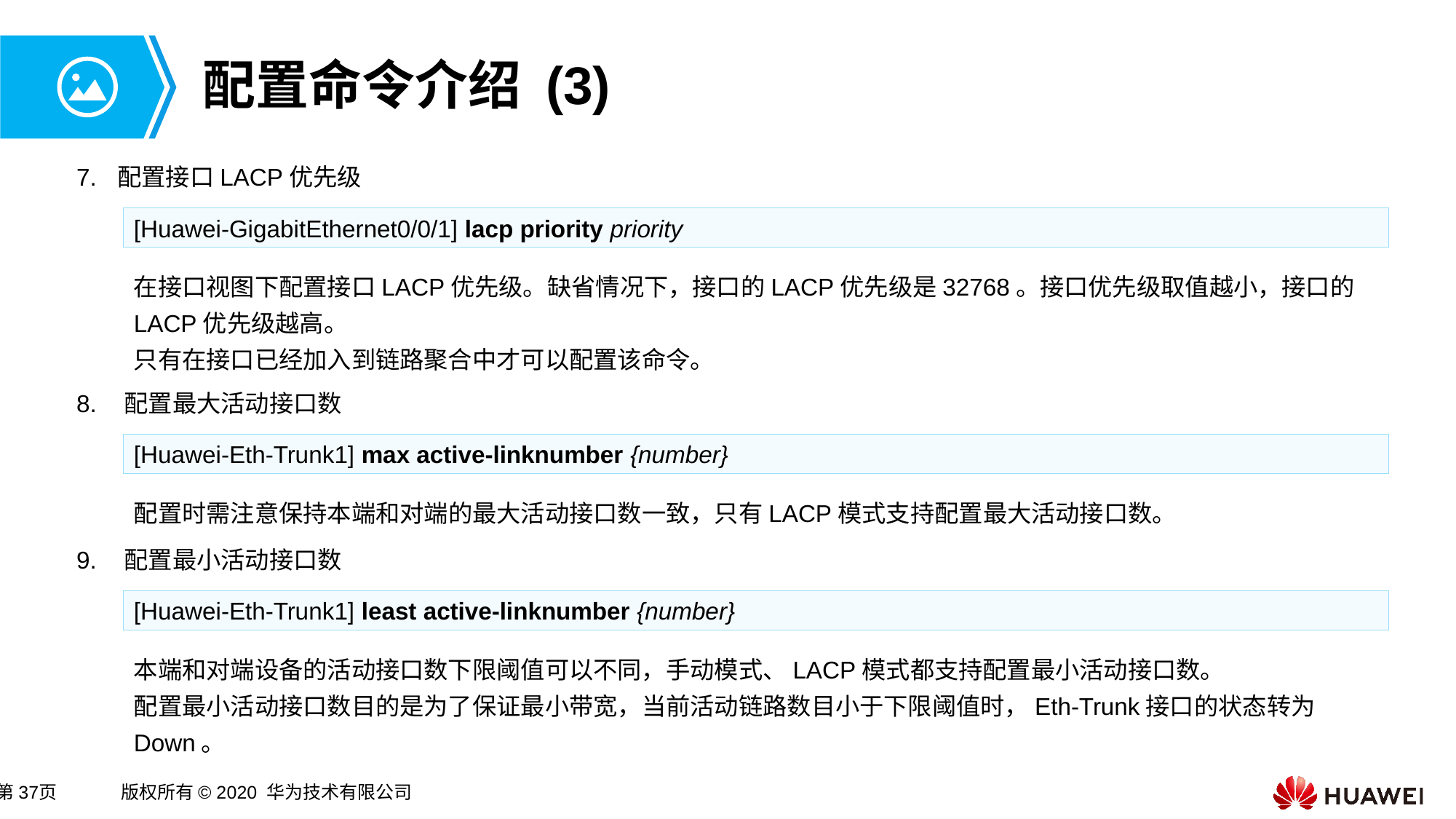

# 配置命令介绍 (3)
配置接口LACP优先级
[Huawei-GigabitEthernet0/0/1] lacp priority priority
在接口视图下配置接口LACP优先级。缺省情况下，接口的LACP优先级是32768。接口优先级取值越小，接口的LACP优先级越高。
只有在接口已经加入到链路聚合中才可以配置该命令。
配置最大活动接口数
[Huawei-Eth-Trunk1] max active-linknumber {number}
配置时需注意保持本端和对端的最大活动接口数一致，只有LACP模式支持配置最大活动接口数。
配置最小活动接口数
[Huawei-Eth-Trunk1] least active-linknumber {number}
本端和对端设备的活动接口数下限阈值可以不同，手动模式、LACP模式都支持配置最小活动接口数。
配置最小活动接口数目的是为了保证最小带宽，当前活动链路数目小于下限阈值时，Eth-Trunk接口的状态转为Down。